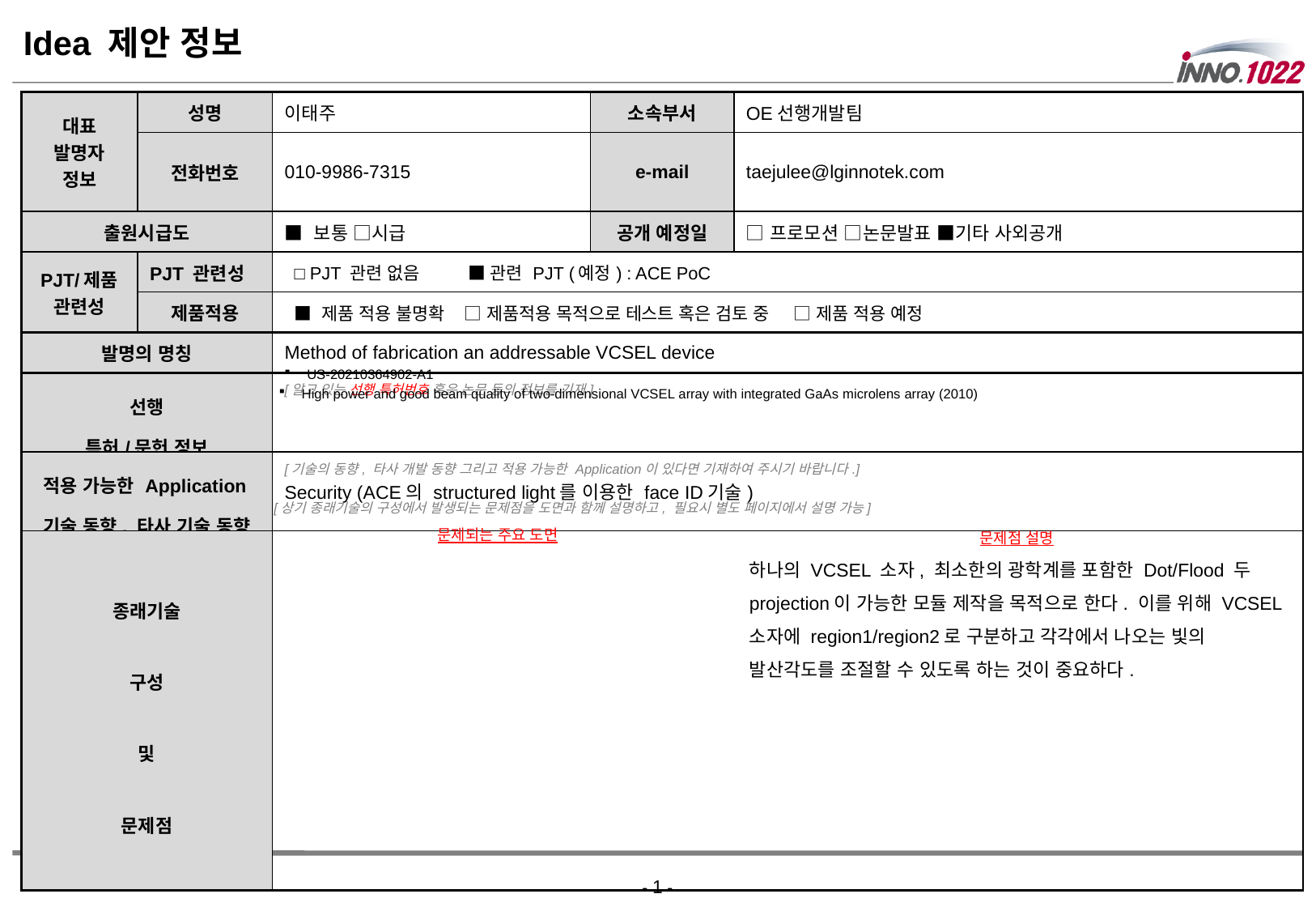

Idea 제안 정보
| 대표 발명자 정보 | 성명 | 이태주 | 소속부서 | OE선행개발팀 |
| --- | --- | --- | --- | --- |
|  | 전화번호 | 010-9986-7315 | e-mail | taejulee@lginnotek.com |
| 출원시급도 |  | ■ 보통 □시급 | 공개 예정일 | □프로모션 □논문발표 ■기타 사외공개 |
| PJT/제품 관련성 | PJT 관련성 | □ PJT 관련 없음 ■ 관련 PJT (예정) : ACE PoC |  |  |
|  | 제품적용 | ■ 제품 적용 불명확 □ 제품적용 목적으로 테스트 혹은 검토 중 □ 제품 적용 예정 |  |  |
| 발명의 명칭 |  | Method of fabrication an addressable VCSEL device |  |  |
| 선행 특허/문헌 정보 |  | [알고 있는 선행 특허번호 혹은 논문 등의 정보를 기재] |  |  |
| 적용 가능한 Application기술 동향, 타사 기술 동향 |  | [기술의 동향, 타사 개발 동향 그리고 적용 가능한 Application이 있다면 기재하여 주시기 바랍니다.] Security (ACE의 structured light를 이용한 face ID기술) |  |  |
| 종래기술 구성 및 문제점 |  |  |  |  |
US-20210364902-A1
High power and good beam quality of two-dimensional VCSEL array with integrated GaAs microlens array (2010)
[상기 종래기술의 구성에서 발생되는 문제점을 도면과 함께 설명하고, 필요시 별도 페이지에서 설명 가능]
문제되는 주요 도면
문제점 설명
하나의 VCSEL 소자, 최소한의 광학계를 포함한 Dot/Flood 두 projection이 가능한 모듈 제작을 목적으로 한다. 이를 위해 VCSEL 소자에 region1/region2로 구분하고 각각에서 나오는 빛의 발산각도를 조절할 수 있도록 하는 것이 중요하다.
- 1 -